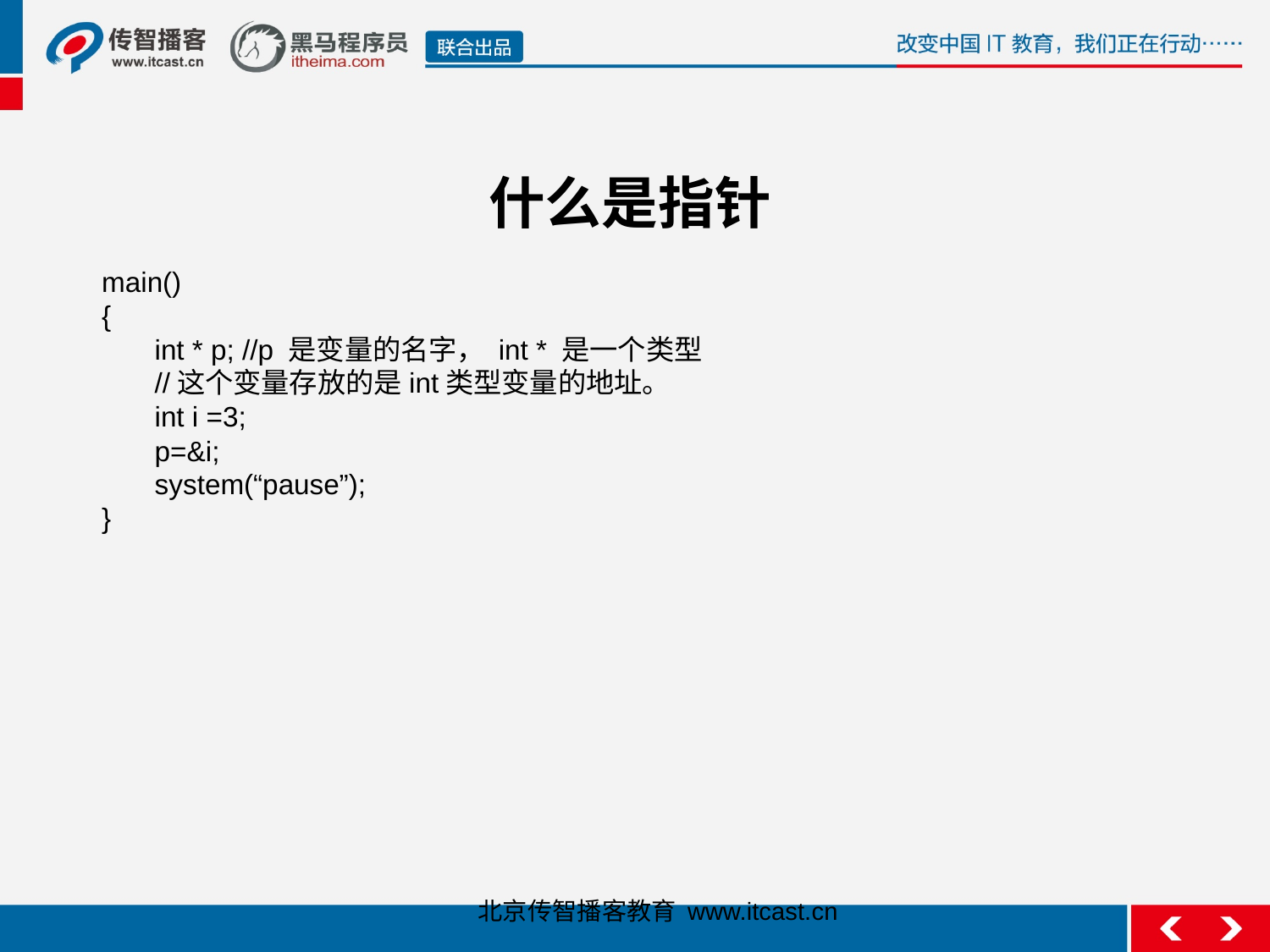

什么是指针
main()
{
	int * p; //p 是变量的名字， int * 是一个类型
	//这个变量存放的是int类型变量的地址。
	int i =3;
	p=&i;
	system(“pause”);
}
北京传智播客教育 www.itcast.cn